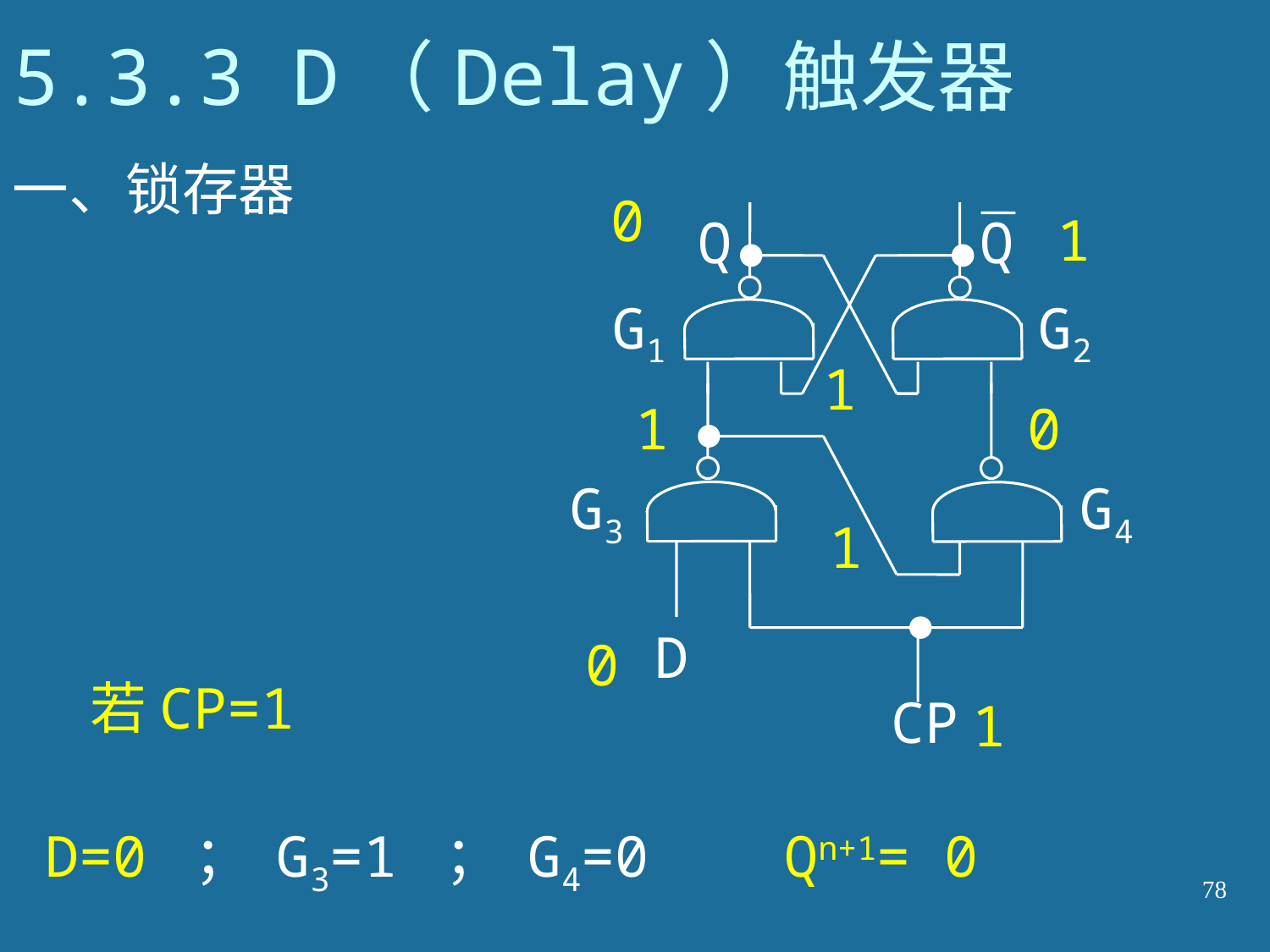

# 5.3.3 D（Delay）触发器
一、锁存器
0
1
Q
Q

G1
G2

G3
G4

D

CP

1
1
0

1
0
若CP=1
D=0 ； G3=1 ； G4=0    Qn+1= 0
1
78